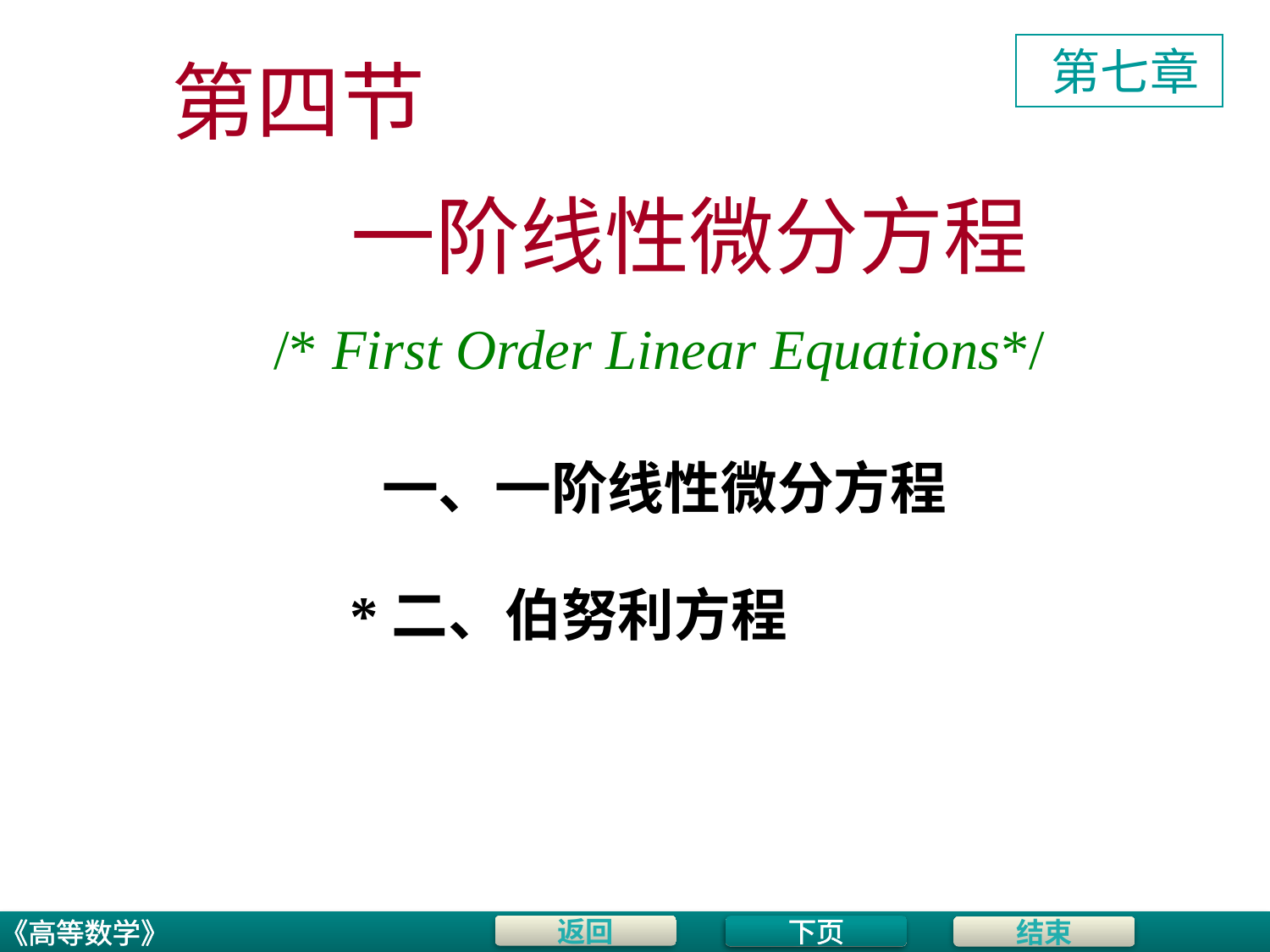

第七章
# 第四节
一阶线性微分方程
 /* First Order Linear Equations*/
一、一阶线性微分方程
*二、伯努利方程
下页